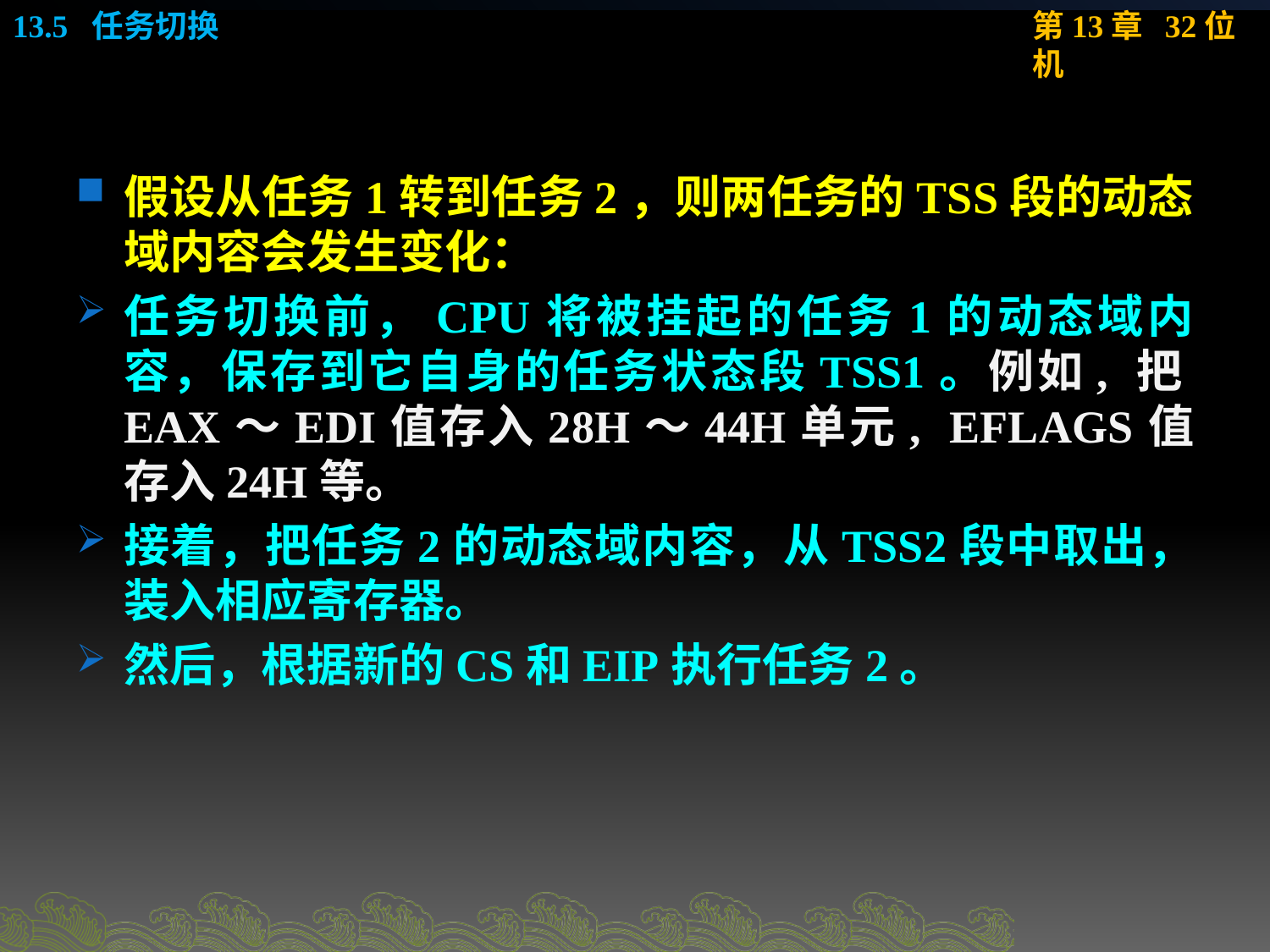

假设从任务1转到任务2，则两任务的TSS段的动态域内容会发生变化：
任务切换前，CPU将被挂起的任务1的动态域内容，保存到它自身的任务状态段TSS1。例如, 把EAX～EDI值存入28H～44H单元,  EFLAGS值存入24H等。
接着，把任务2的动态域内容，从TSS2段中取出，装入相应寄存器。
然后，根据新的CS和EIP执行任务2。